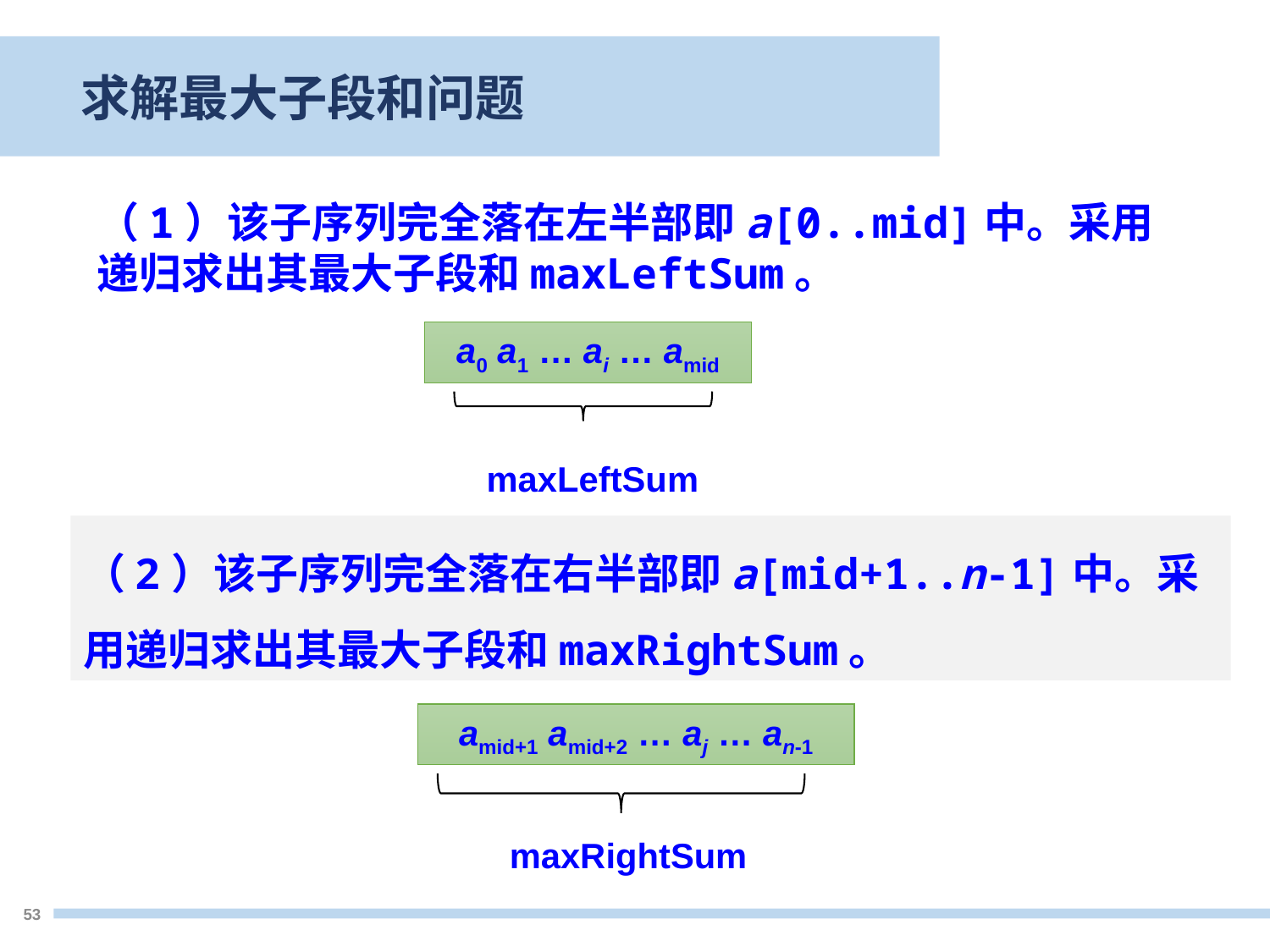

求解最大子段和问题
（1）该子序列完全落在左半部即a[0..mid]中。采用递归求出其最大子段和maxLeftSum。

a0 a1 … ai … amid
maxLeftSum
（2）该子序列完全落在右半部即a[mid+1..n-1]中。采用递归求出其最大子段和maxRightSum。

amid+1 amid+2 … aj … an-1
maxRightSum
53